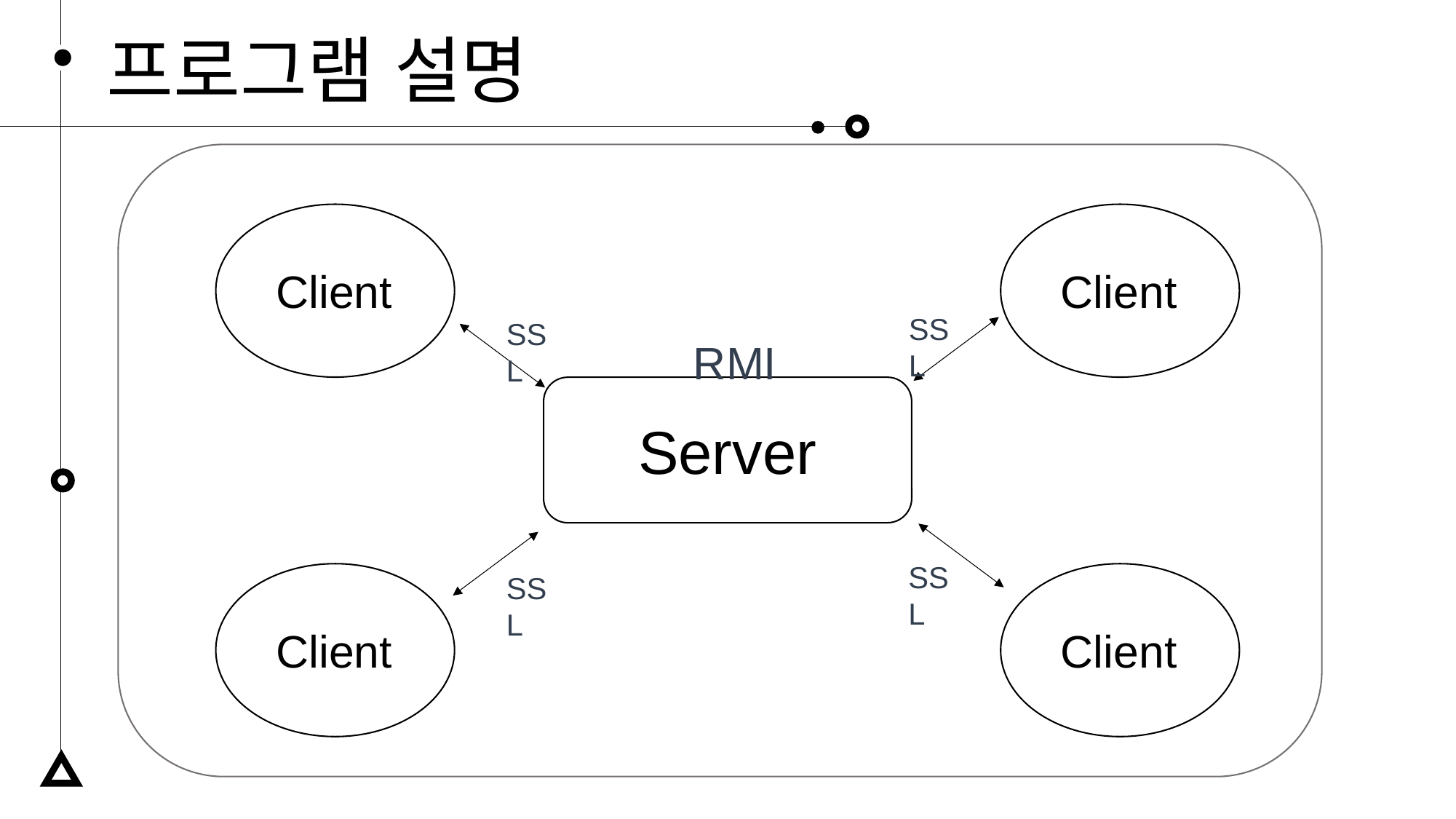

프로그램 설명

Client
Client
SSL
SSL
RMI
Server
SSL

SSL

Client
Client